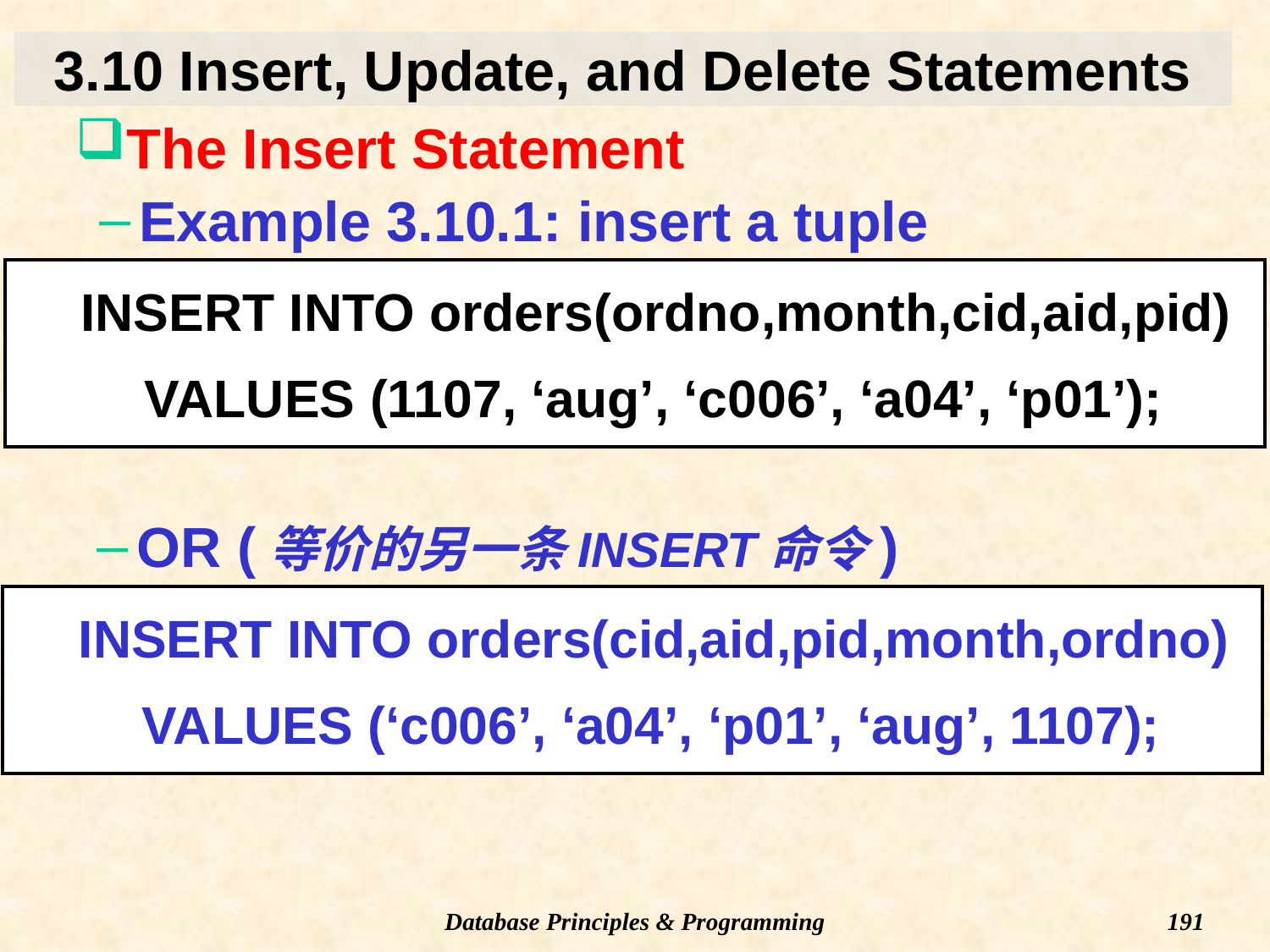

# 3.10 Insert, Update, and Delete Statements
The Insert Statement
Example 3.10.1: insert a tuple
INSERT INTO orders(ordno,month,cid,aid,pid)
VALUES (1107, ‘aug’, ‘c006’, ‘a04’, ‘p01’);
OR (等价的另一条INSERT命令)
INSERT INTO orders(cid,aid,pid,month,ordno)
VALUES (‘c006’, ‘a04’, ‘p01’, ‘aug’, 1107);

Database Principles & Programming
191